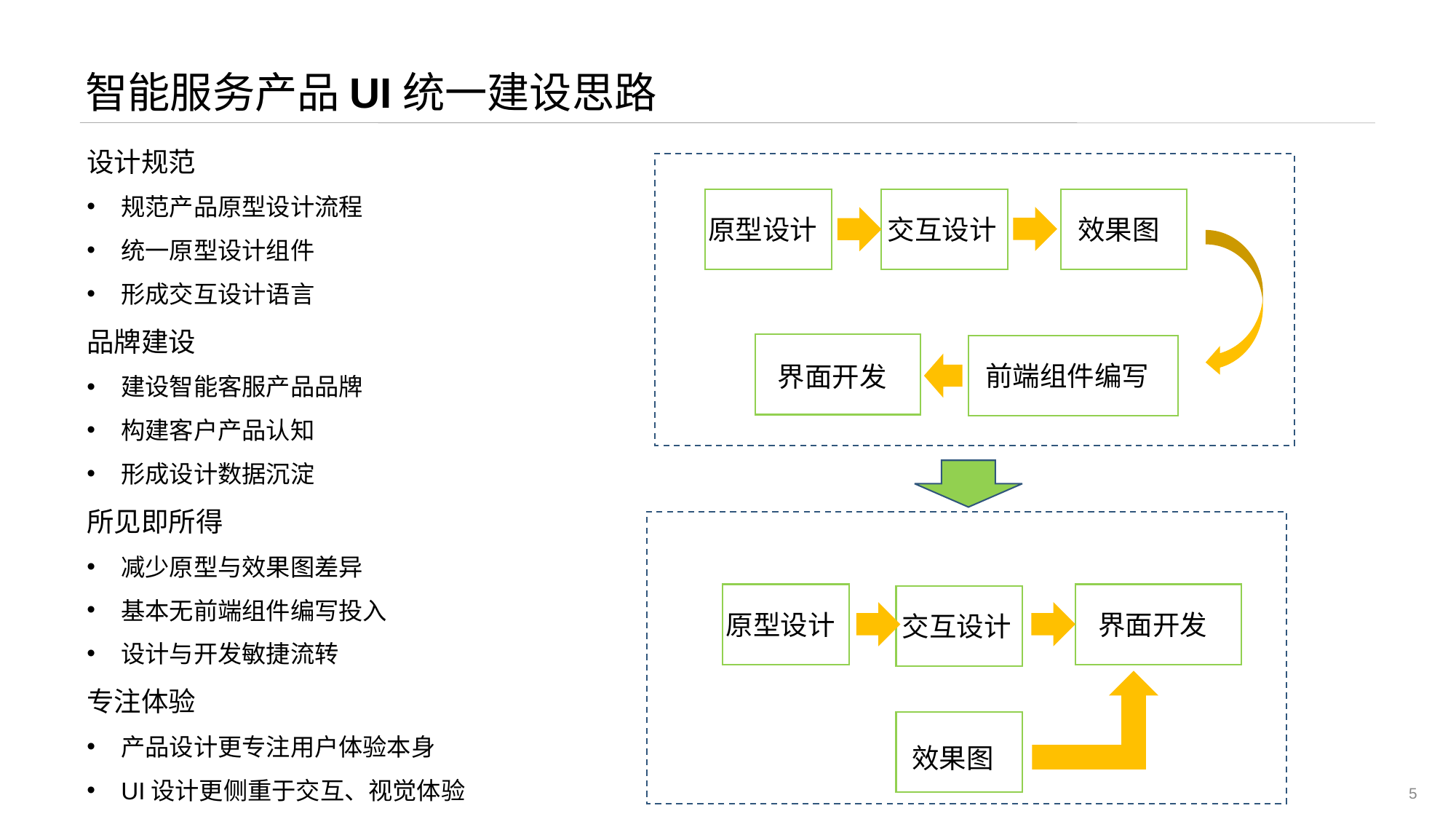

# 智能服务产品UI统一建设思路
设计规范
规范产品原型设计流程
统一原型设计组件
形成交互设计语言
品牌建设
建设智能客服产品品牌
构建客户产品认知
形成设计数据沉淀
所见即所得
减少原型与效果图差异
基本无前端组件编写投入
设计与开发敏捷流转
专注体验
产品设计更专注用户体验本身
UI设计更侧重于交互、视觉体验

交互设计
原型设计
效果图

前端组件编写

界面开发

界面开发
原型设计
交互设计

效果图
5